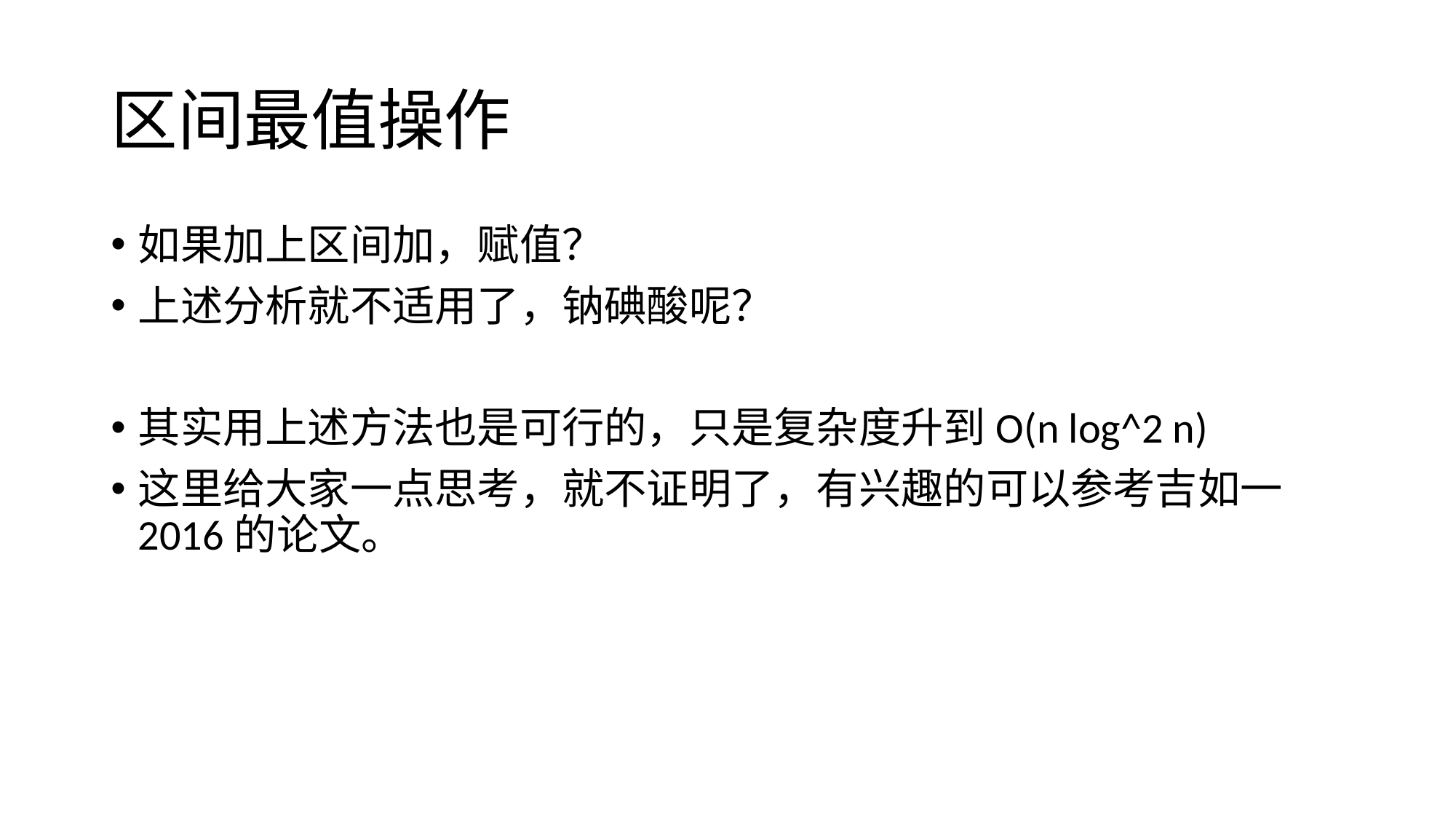

# 区间最值操作
如果加上区间加，赋值？
上述分析就不适用了，钠碘酸呢？

其实用上述方法也是可行的，只是复杂度升到O(n log^2 n)
这里给大家一点思考，就不证明了，有兴趣的可以参考吉如一2016的论文。